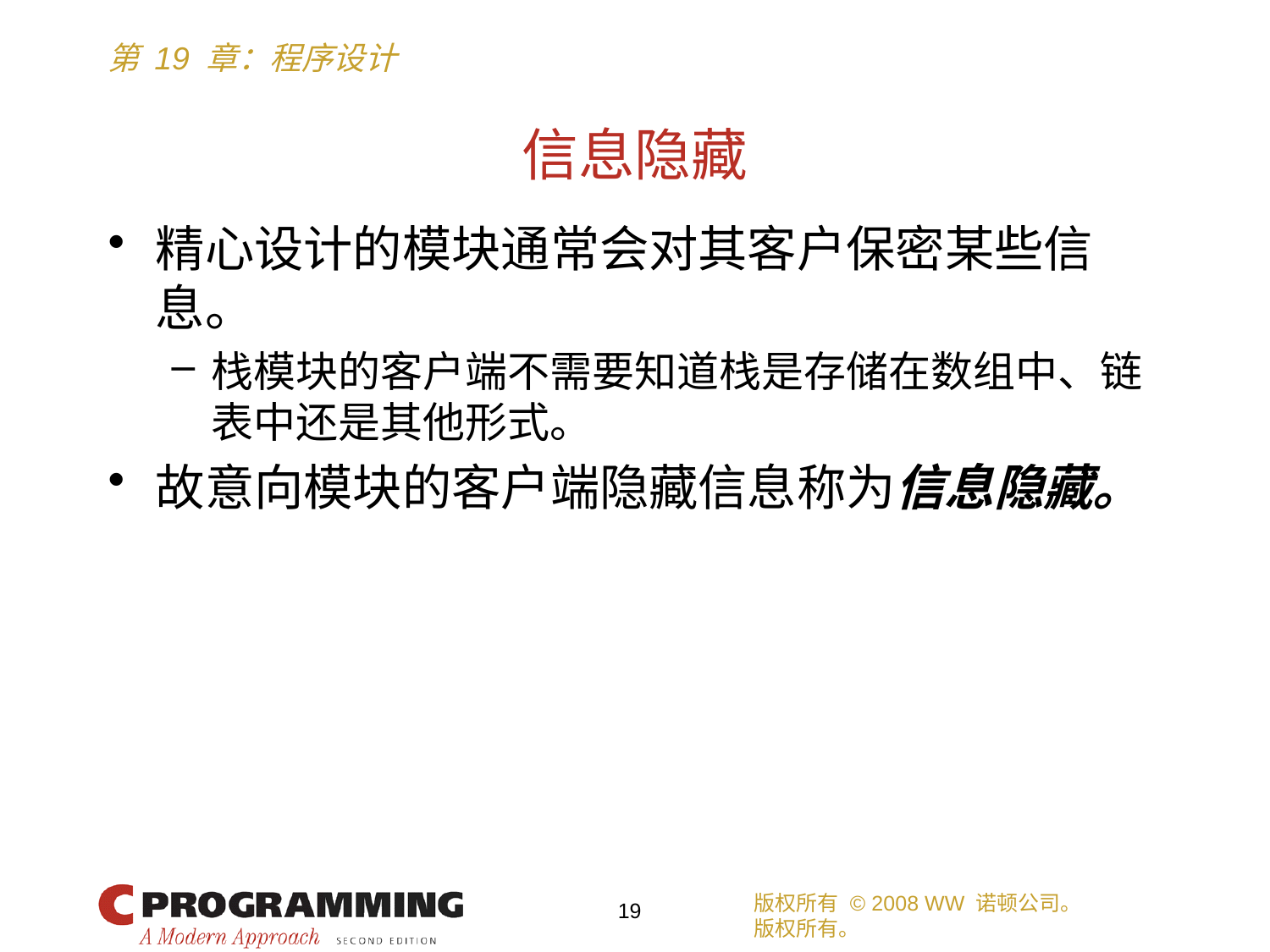

# 信息隐藏
精心设计的模块通常会对其客户保密某些信息。
栈模块的客户端不需要知道栈是存储在数组中、链表中还是其他形式。
故意向模块的客户端隐藏信息称为信息隐藏。
版权所有 © 2008 WW 诺顿公司。
版权所有。
19